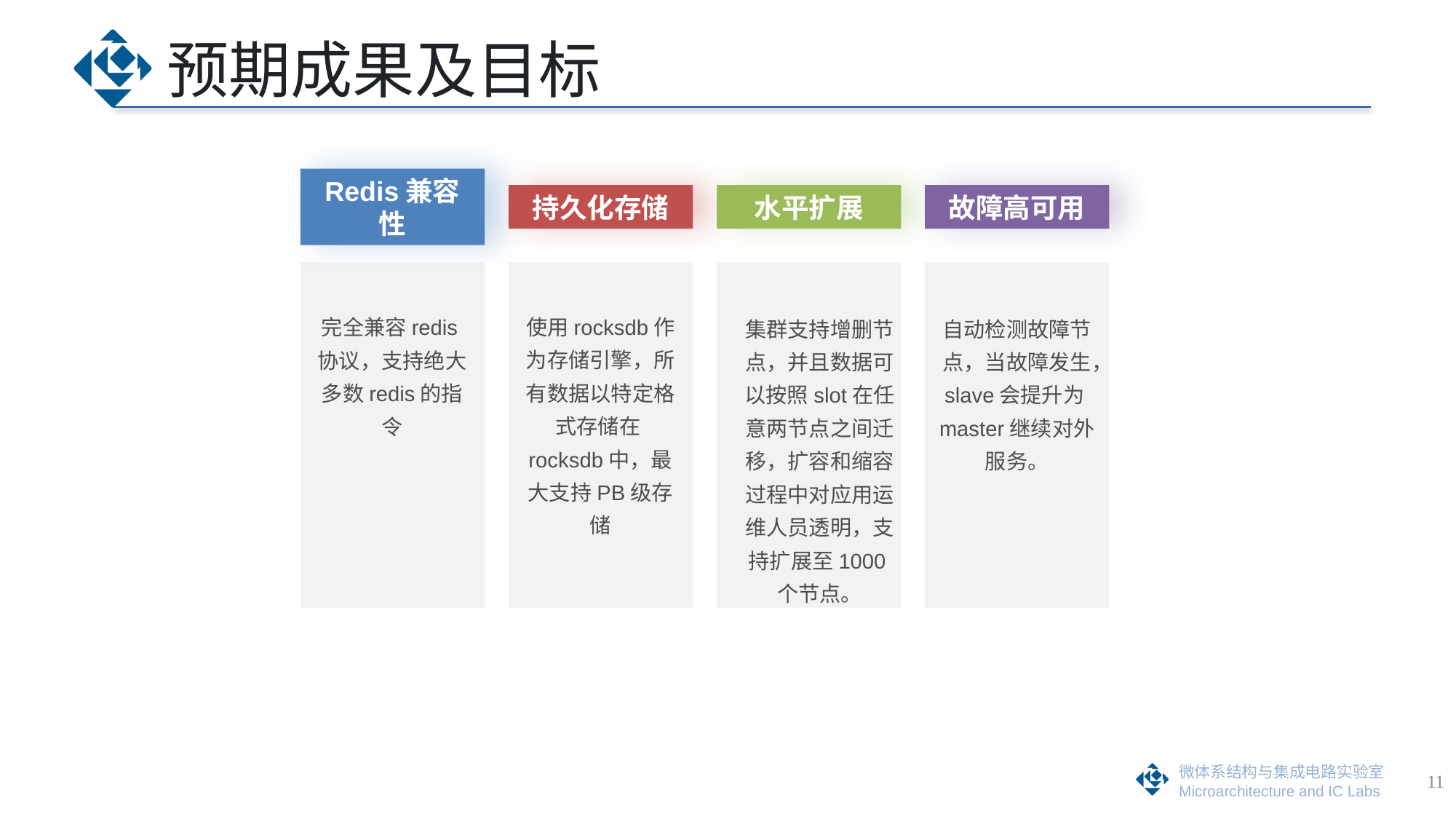

# 预期成果及目标
故障高可用

自动检测故障节点，当故障发生，slave会提升为master继续对外服务。
持久化存储

使用rocksdb作为存储引擎，所有数据以特定格式存储在rocksdb中，最大支持PB级存储
Redis兼容性

完全兼容redis协议，支持绝大多数redis的指令
水平扩展

集群支持增删节点，并且数据可以按照slot在任意两节点之间迁移，扩容和缩容过程中对应用运维人员透明，支持扩展至1000个节点。

11